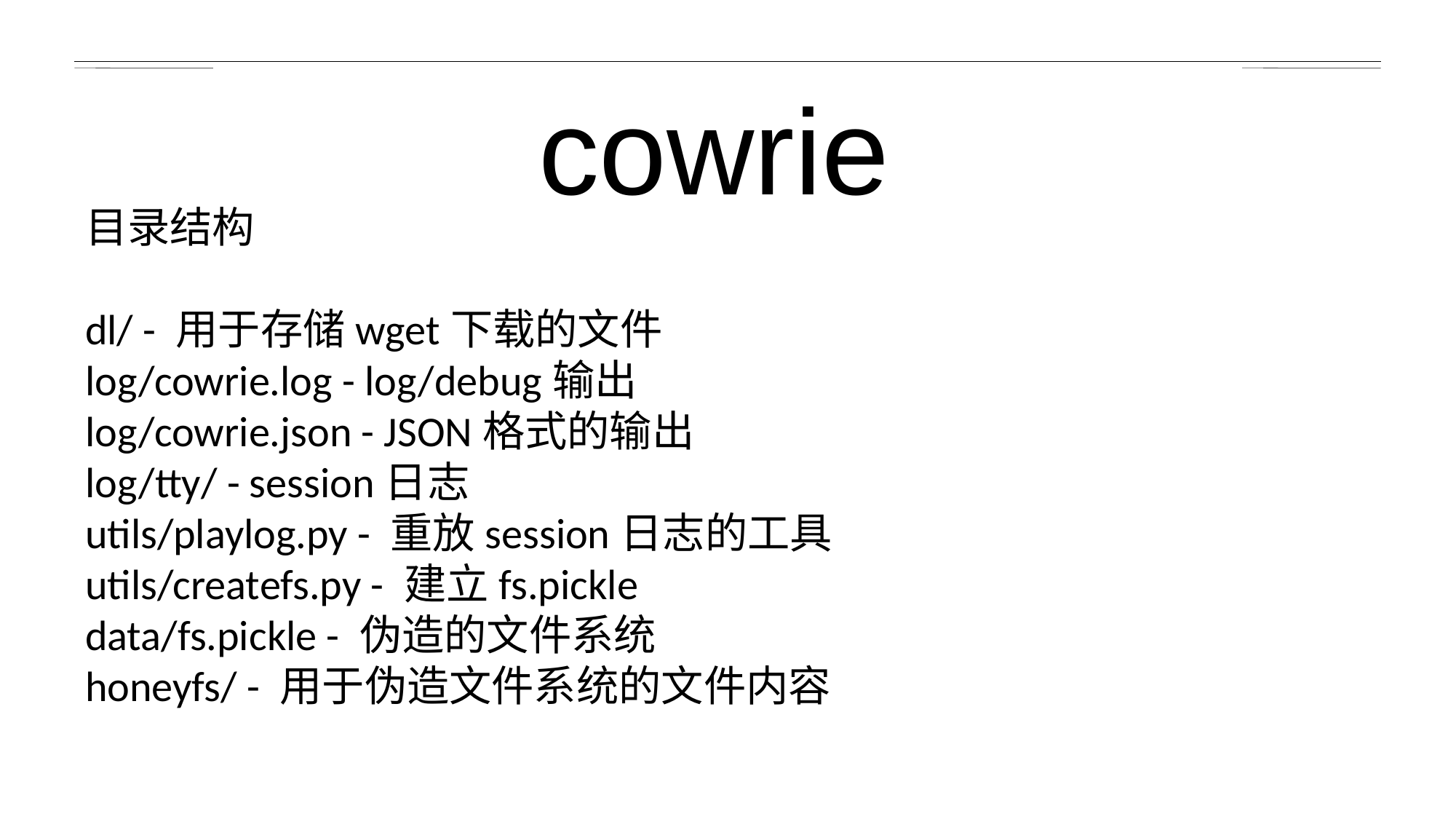

cowrie
目录结构

dl/ - 用于存储wget下载的文件
log/cowrie.log - log/debug输出
log/cowrie.json - JSON格式的输出
log/tty/ - session日志
utils/playlog.py - 重放session日志的工具
utils/createfs.py - 建立fs.pickle
data/fs.pickle - 伪造的文件系统
honeyfs/ - 用于伪造文件系统的文件内容

Add Something At Here
Add Something At Here
Add Something At Here
Add Something At Here
Add Something At Here
Add Something At Here